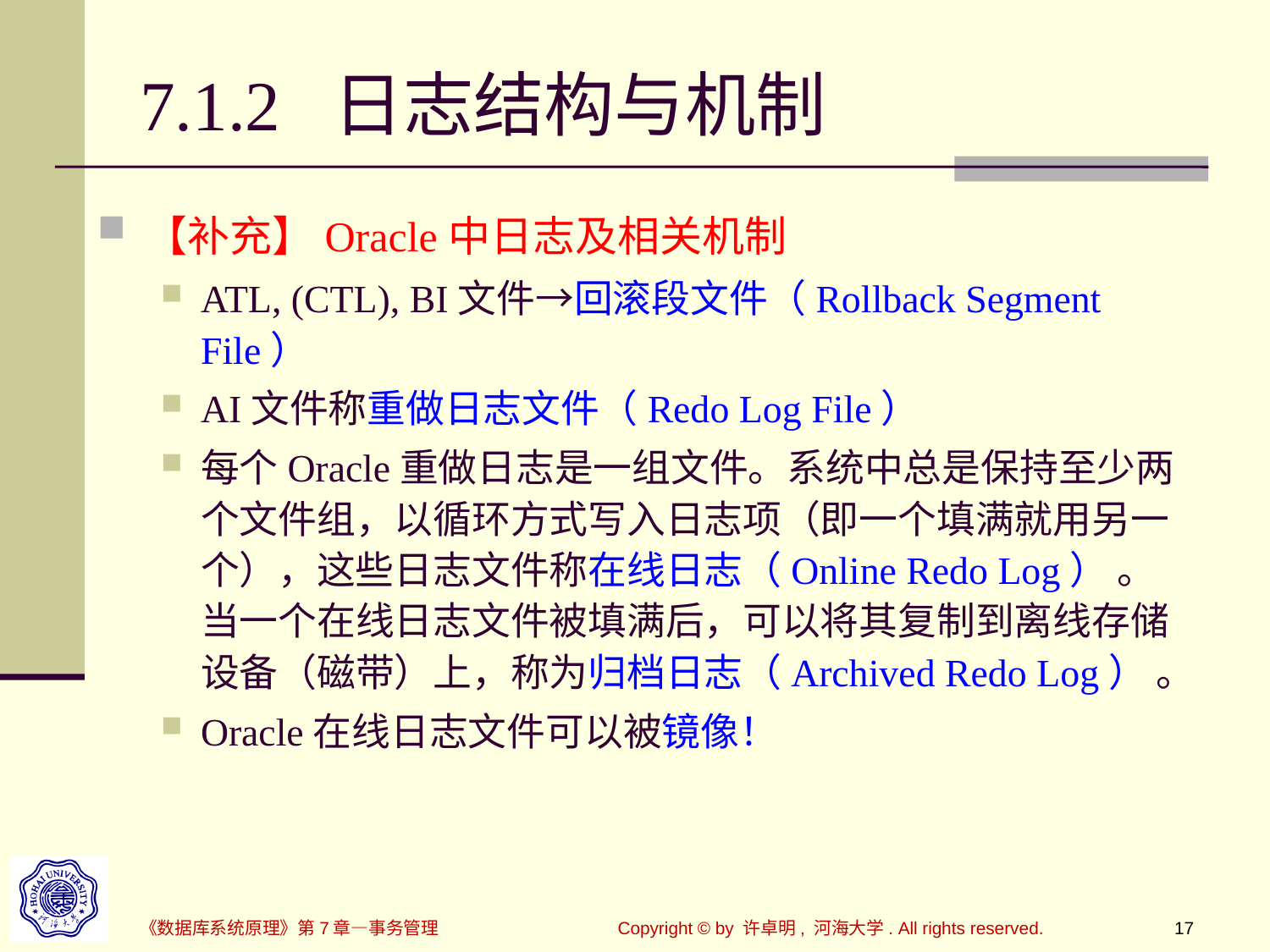

# 7.1.2  日志结构与机制
【补充】Oracle中日志及相关机制
ATL, (CTL), BI文件→回滚段文件（Rollback Segment File）
AI文件称重做日志文件（Redo Log File）
每个Oracle重做日志是一组文件。系统中总是保持至少两个文件组，以循环方式写入日志项（即一个填满就用另一个），这些日志文件称在线日志（Online Redo Log） 。
当一个在线日志文件被填满后，可以将其复制到离线存储设备（磁带）上，称为归档日志（Archived Redo Log） 。
Oracle在线日志文件可以被镜像！
《数据库系统原理》第7章—事务管理
Copyright © by 许卓明, 河海大学. All rights reserved.
17